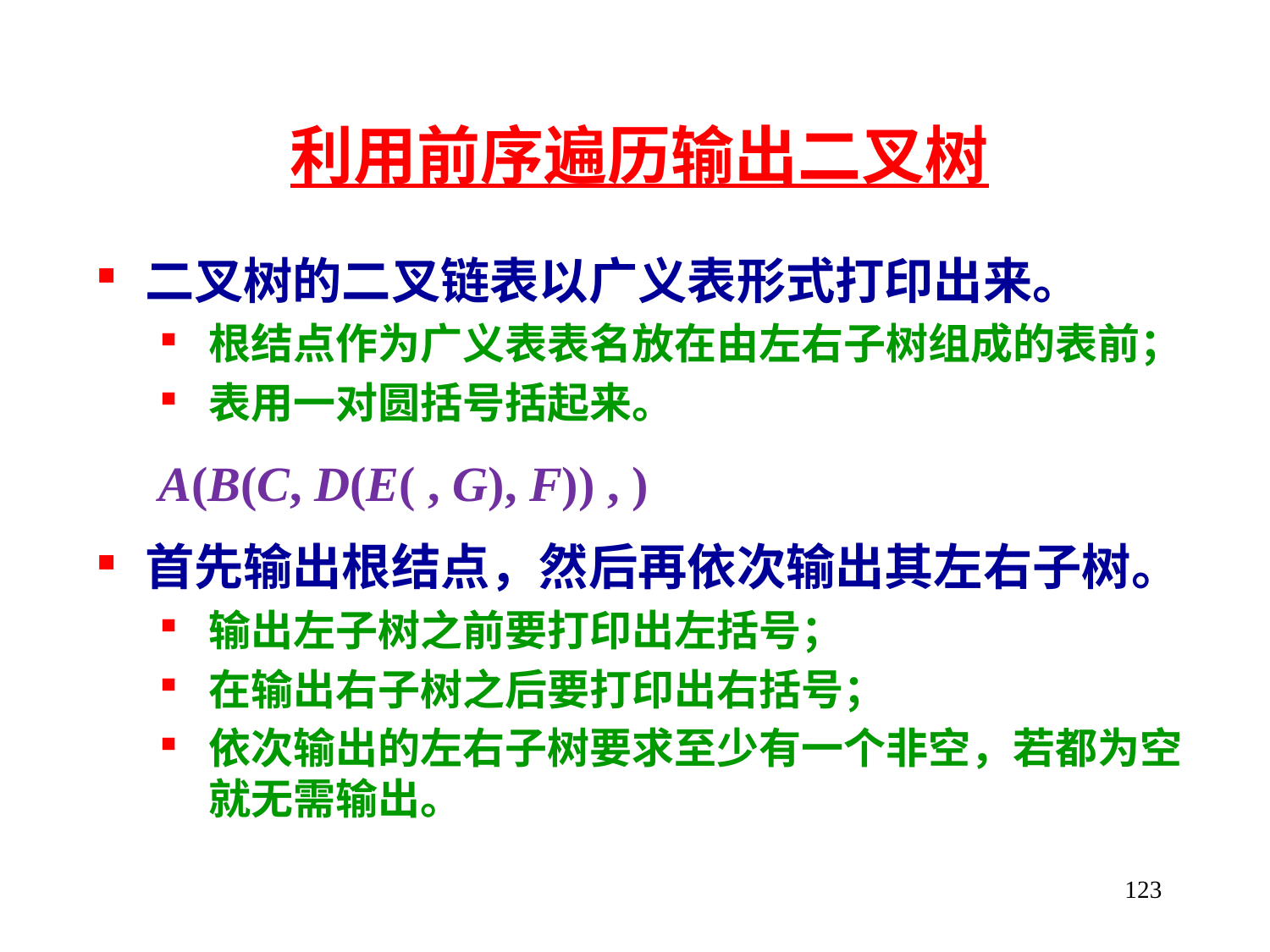

利用前序遍历输出二叉树
二叉树的二叉链表以广义表形式打印出来。
根结点作为广义表表名放在由左右子树组成的表前；
表用一对圆括号括起来。
     A(B(C, D(E( , G), F)) , )
首先输出根结点，然后再依次输出其左右子树。
输出左子树之前要打印出左括号；
在输出右子树之后要打印出右括号；
依次输出的左右子树要求至少有一个非空，若都为空就无需输出。
123